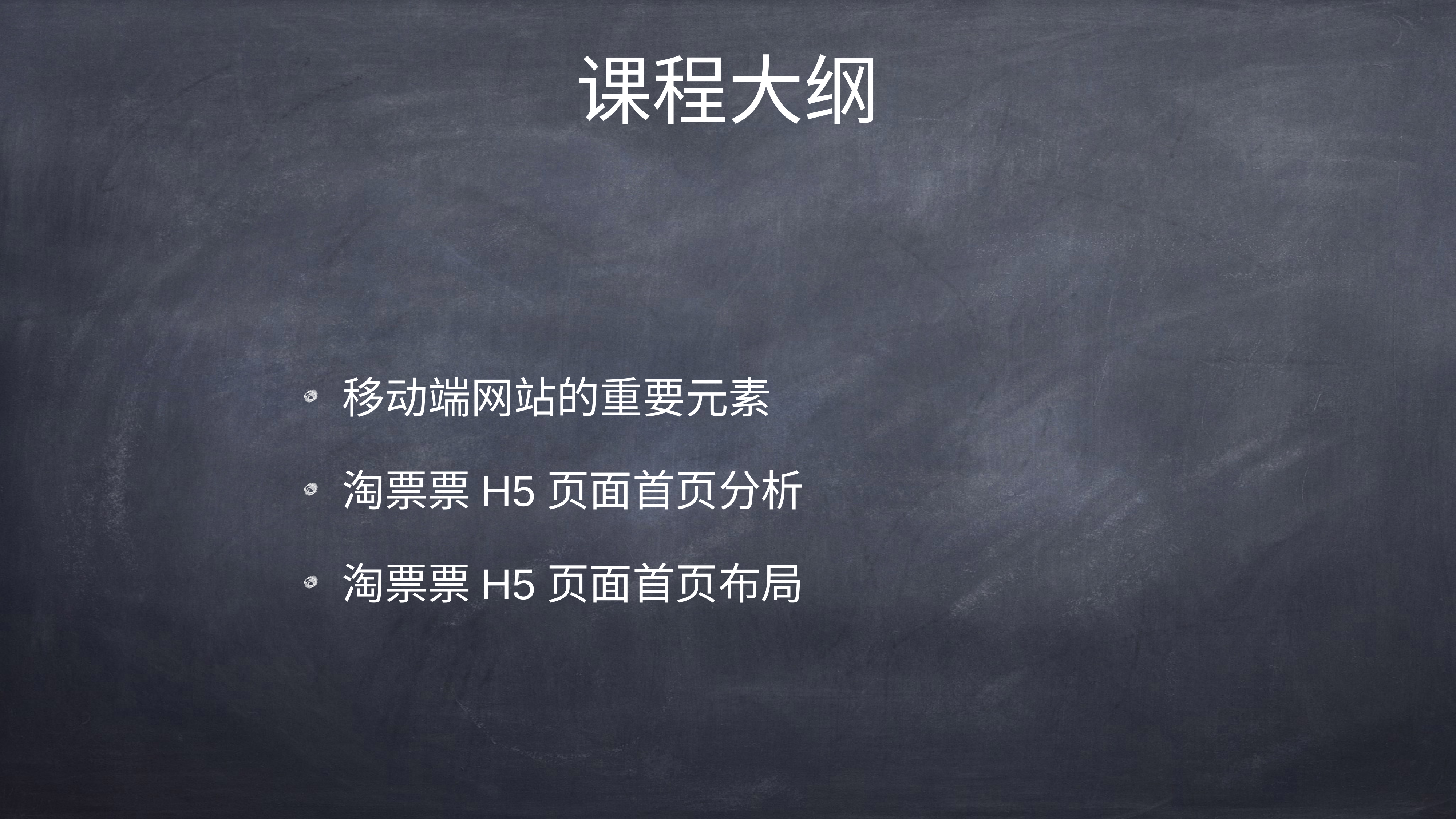

# 课程大纲
移动端网站的重要元素
淘票票H5页面首页分析
淘票票H5页面首页布局